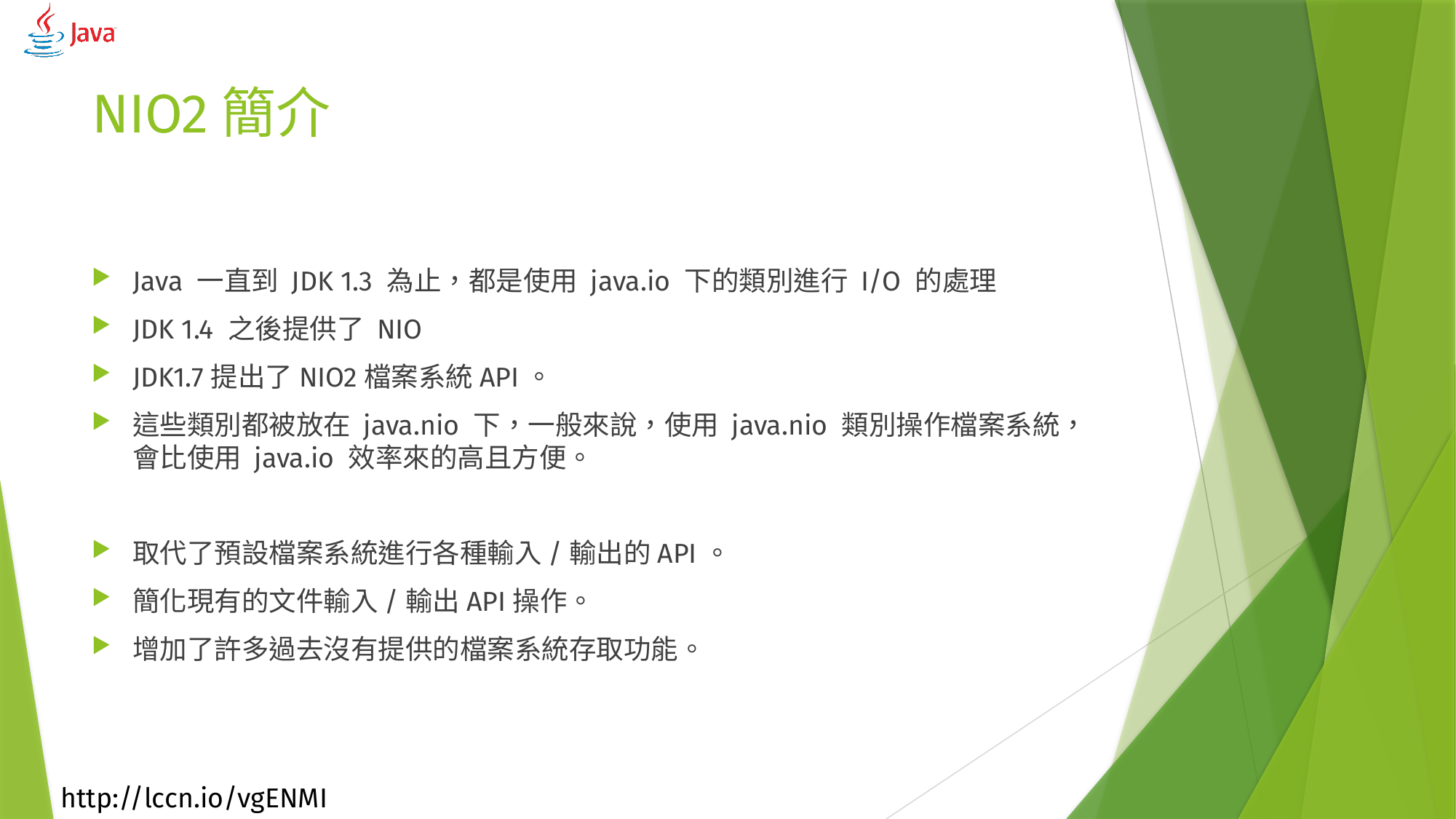

# NIO2簡介
Java 一直到 JDK 1.3 為止，都是使用 java.io 下的類別進行 I/O 的處理
JDK 1.4 之後提供了 NIO
JDK1.7提出了NIO2檔案系統API。
這些類別都被放在 java.nio 下，一般來說，使用 java.nio 類別操作檔案系統，會比使用 java.io 效率來的高且方便。

取代了預設檔案系統進行各種輸入/輸出的API。
簡化現有的文件輸入/輸出API操作。
增加了許多過去沒有提供的檔案系統存取功能。